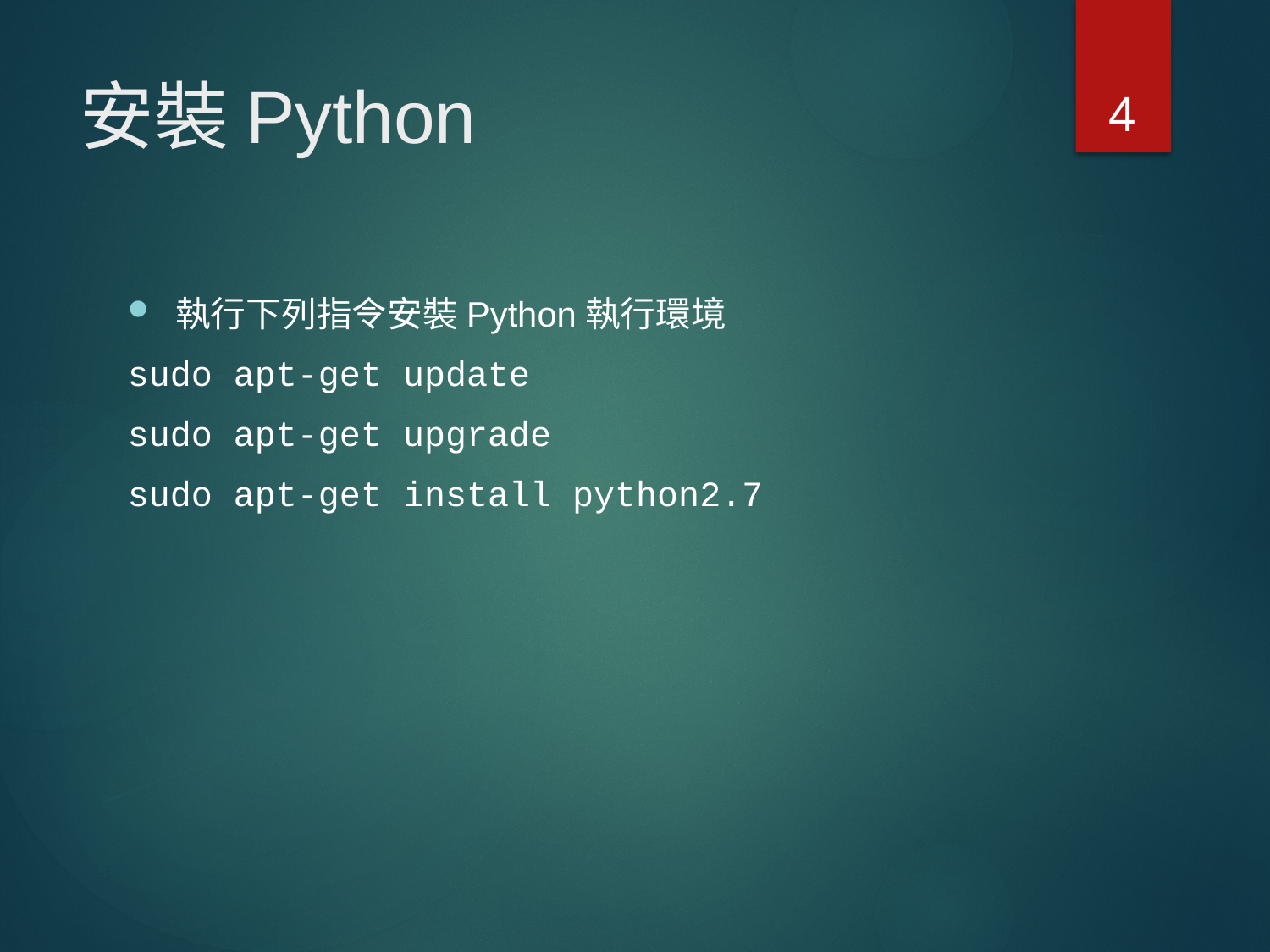

4
# 安裝Python
執行下列指令安裝Python執行環境
sudo apt-get update
sudo apt-get upgrade
sudo apt-get install python2.7